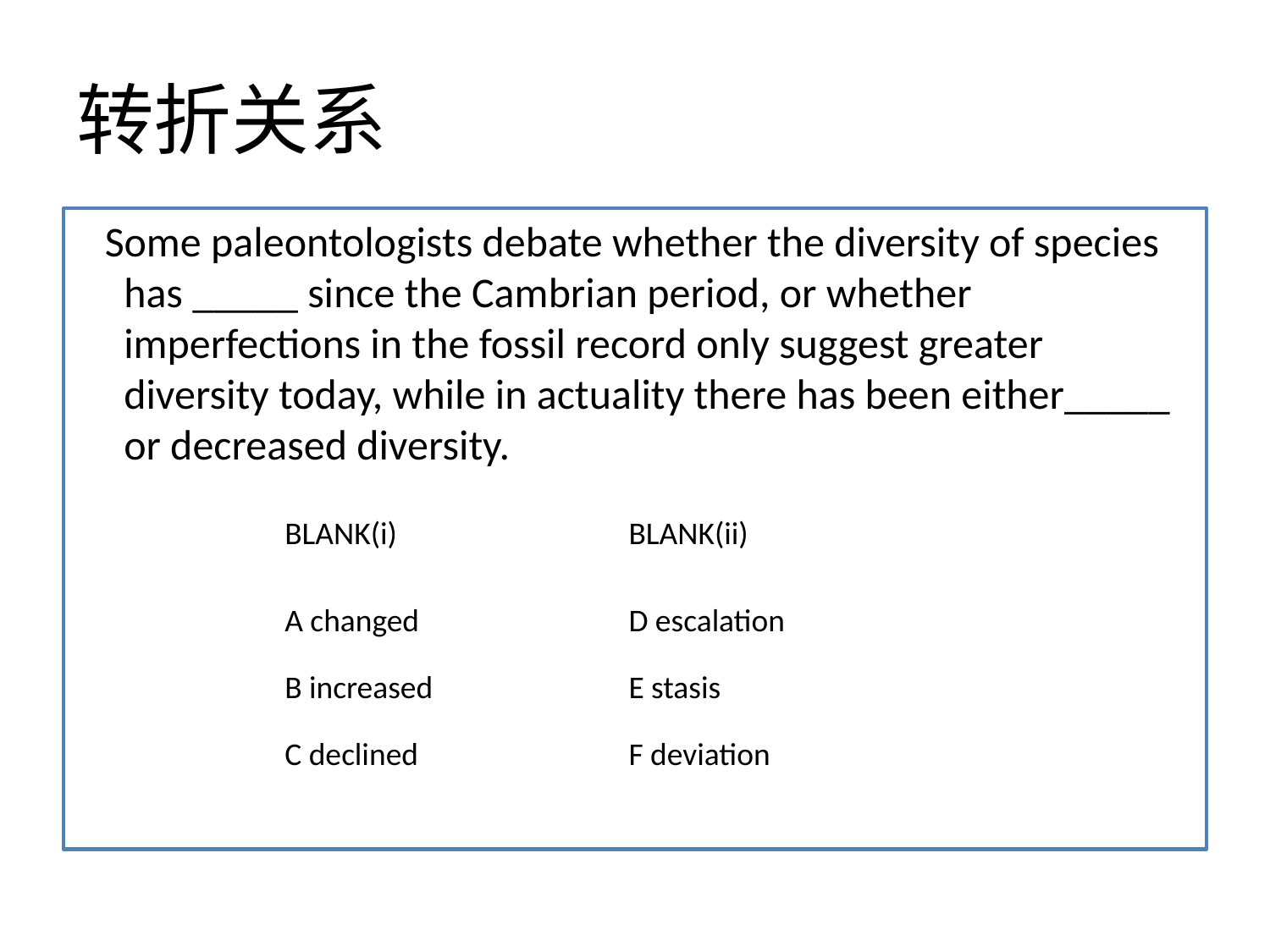

# 转折关系
   Some paleontologists debate whether the diversity of species has _____ since the Cambrian period, or whether imperfections in the fossil record only suggest greater diversity today, while in actuality there has been either_____ or decreased diversity.
| BLANK(i) | BLANK(ii) |
| --- | --- |
| A changed | D escalation |
| B increased | E stasis |
| C declined | F deviation |